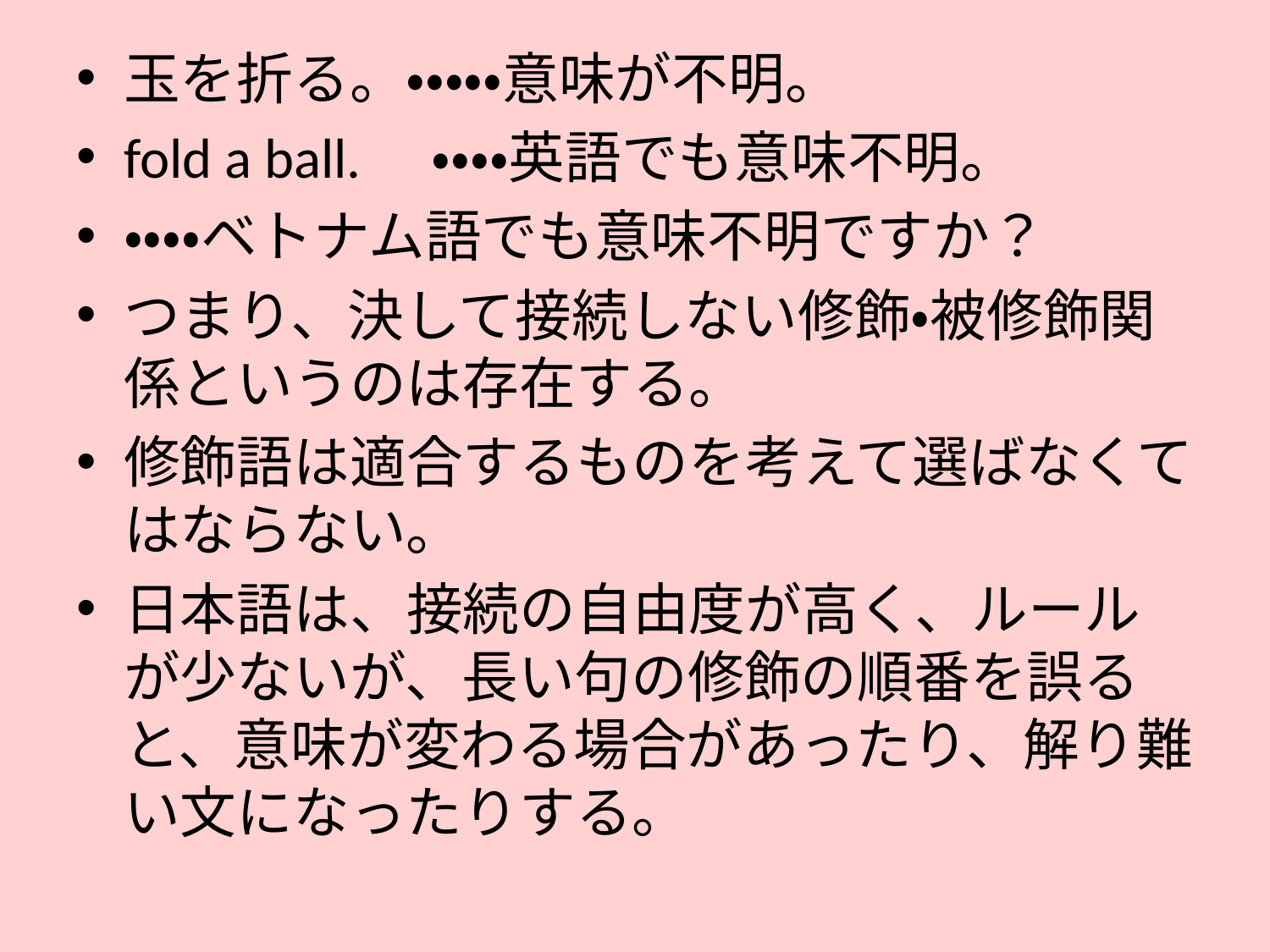

玉を折る。・・・・・意味が不明。
fold a ball.　・・・・英語でも意味不明。
・・・・ベトナム語でも意味不明ですか？
つまり、決して接続しない修飾・被修飾関係というのは存在する。
修飾語は適合するものを考えて選ばなくてはならない。
日本語は、接続の自由度が高く、ルールが少ないが、長い句の修飾の順番を誤ると、意味が変わる場合があったり、解り難い文になったりする。